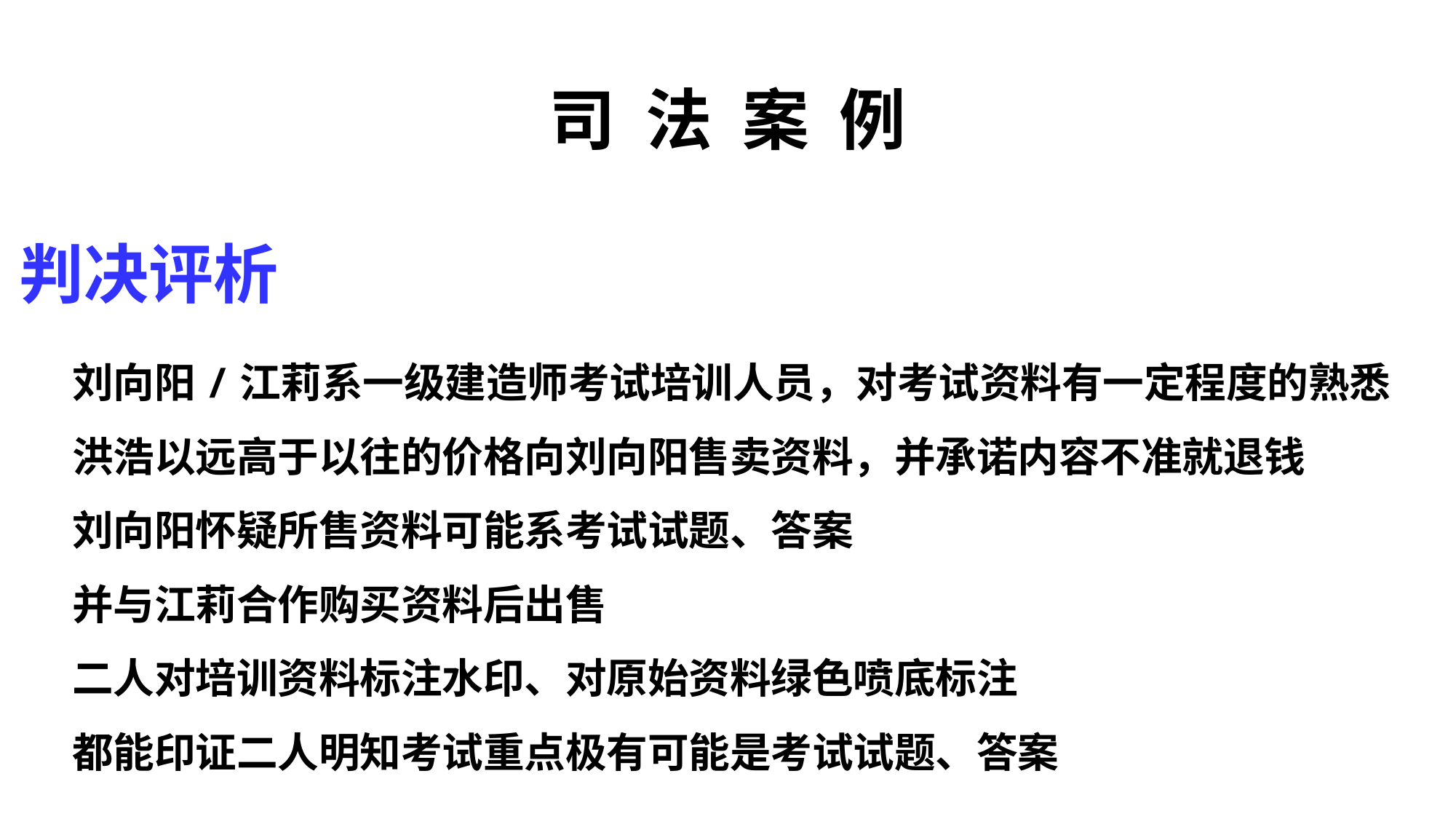

# 司  法  案  例
判决评析

刘向阳/江莉系一级建造师考试培训人员，对考试资料有一定程度的熟悉
洪浩以远高于以往的价格向刘向阳售卖资料，并承诺内容不准就退钱
刘向阳怀疑所售资料可能系考试试题、答案
并与江莉合作购买资料后出售
二人对培训资料标注水印、对原始资料绿色喷底标注
都能印证二人明知考试重点极有可能是考试试题、答案